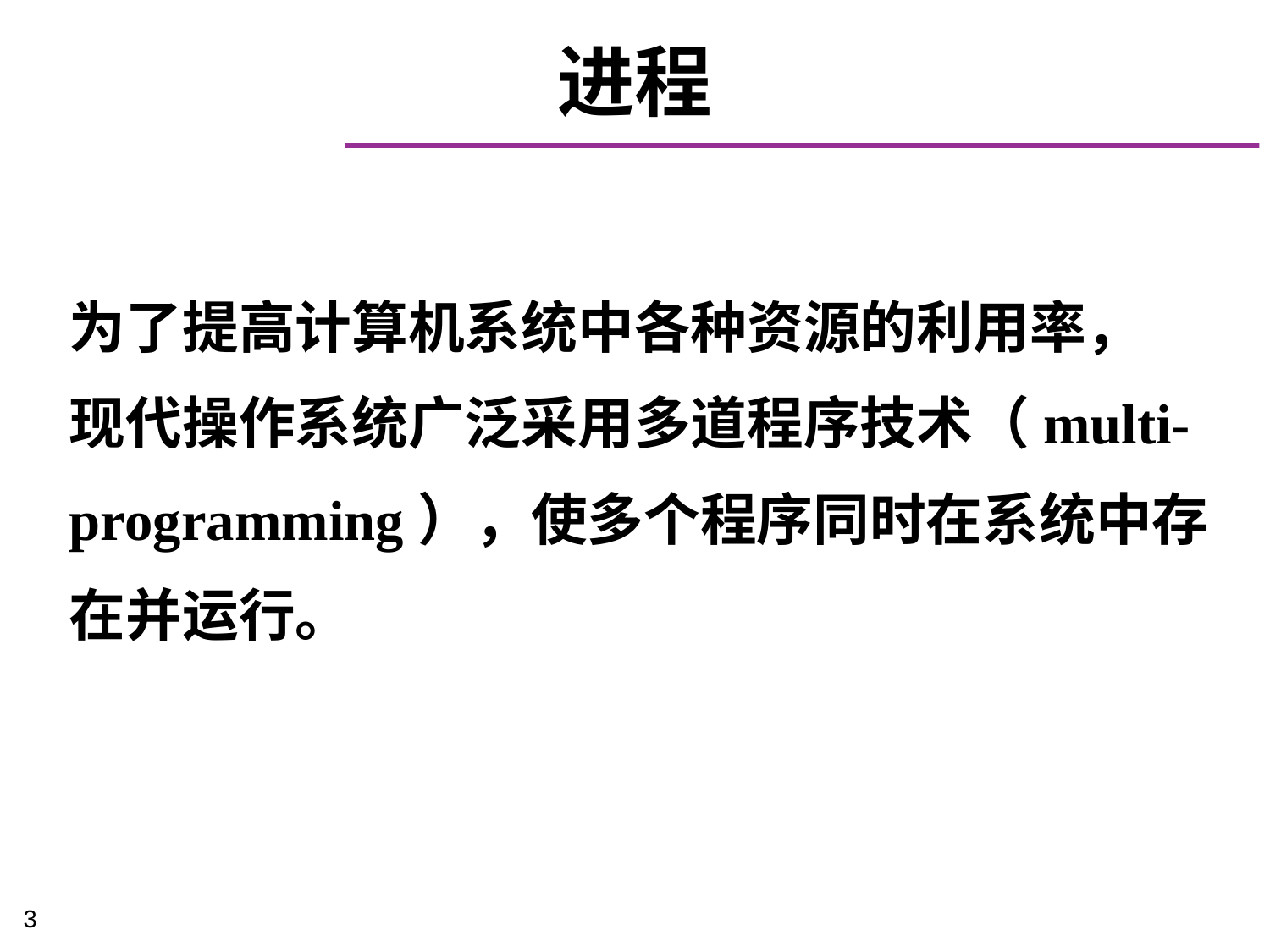

# 进程
为了提高计算机系统中各种资源的利用率，
现代操作系统广泛采用多道程序技术（multi-
programming），使多个程序同时在系统中存
在并运行。
3